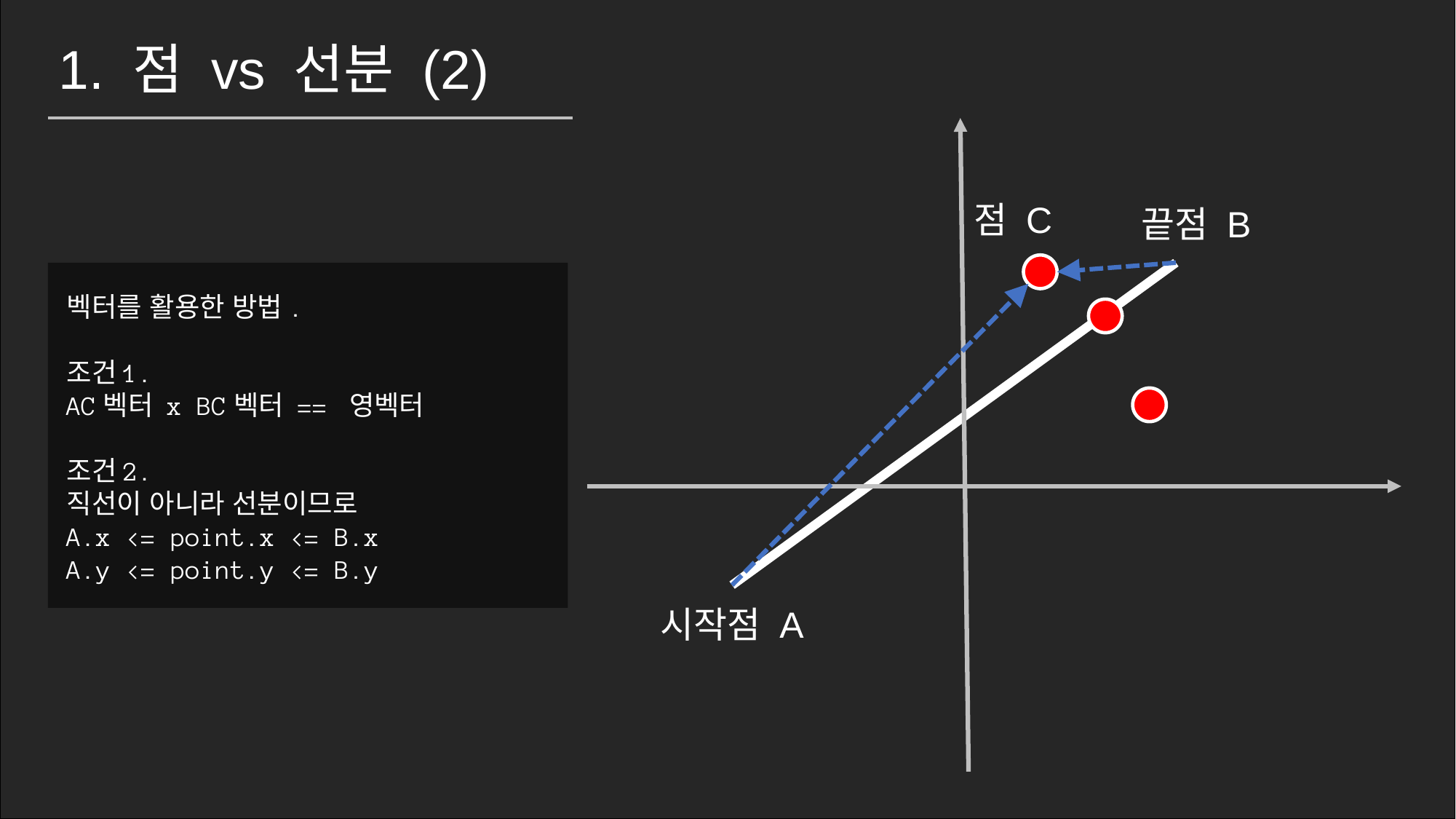

1. 점 vs 선분 (2)
점 C
끝점 B

벡터를 활용한 방법.

조건1.
AC벡터 x BC벡터 == 영벡터

조건2.
직선이 아니라 선분이므로
A.x <= point.x <= B.x
A.y <= point.y <= B.y

시작점 A